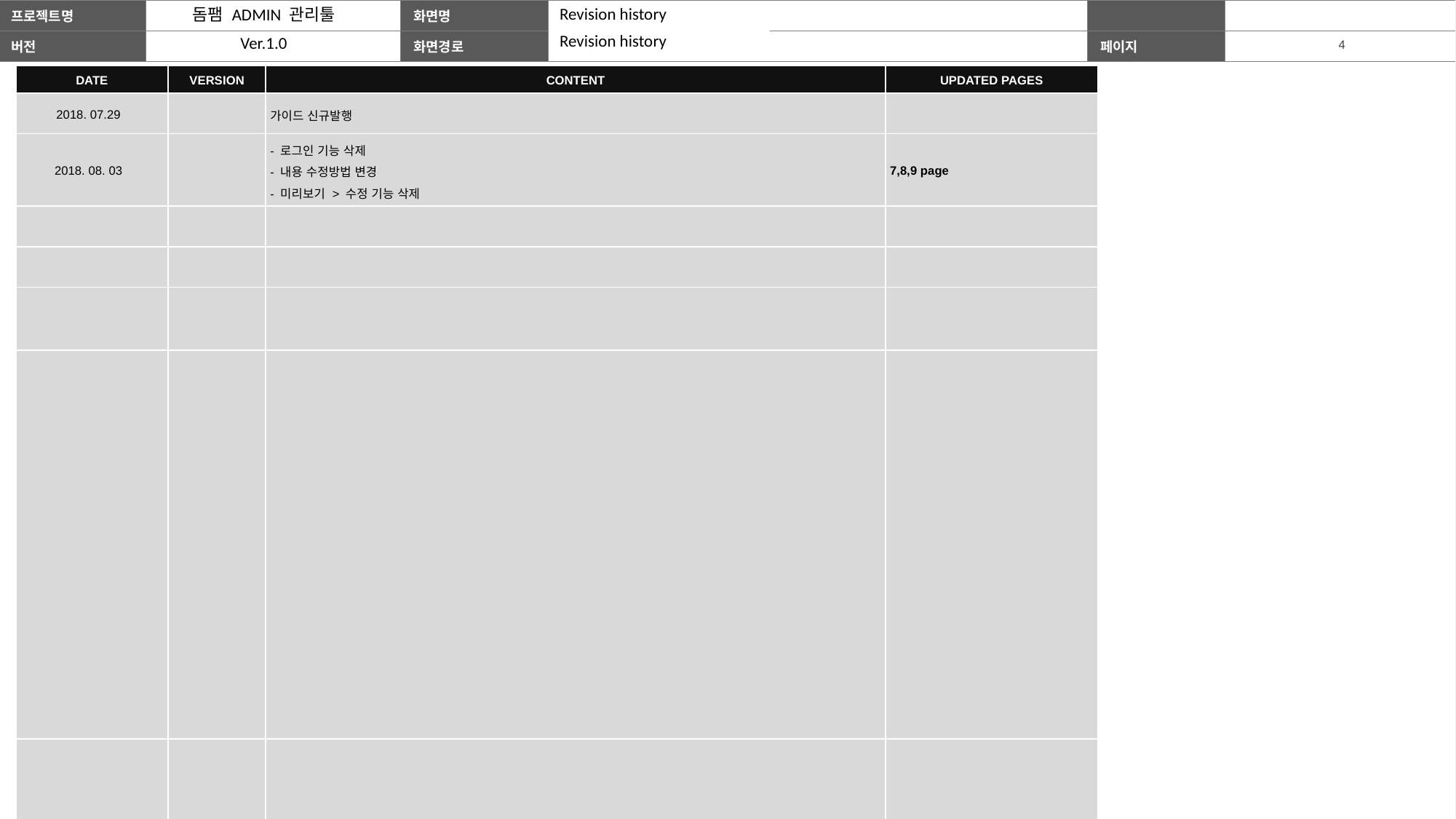

성향 투자정보
Revision history
돔팸 ADMIN 관리툴
투자정보
Revision history
Ver.1.0

| DATE | VERSION | CONTENT | UPDATED PAGES |
| --- | --- | --- | --- |
| 2018. 07.29 |  | 가이드 신규발행 |  |
| 2018. 08. 03 |  | - 로그인 기능 삭제 - 내용 수정방법 변경 - 미리보기 > 수정 기능 삭제 | 7,8,9 page |
|  |  |  |  |
|  |  |  |  |
|  |  |  |  |
|  |  |  |  |
|  |  |  |  |